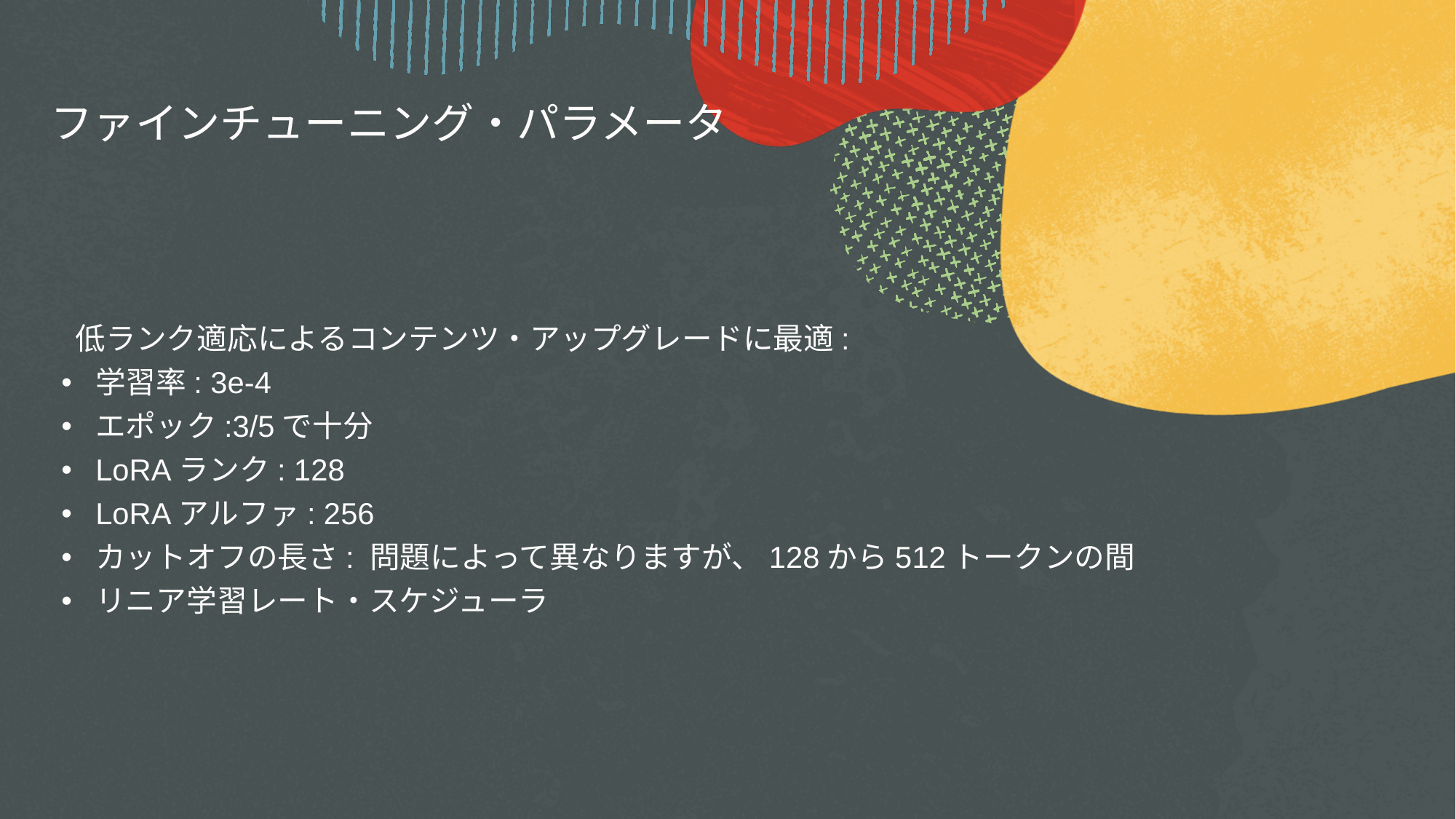

# ファインチューニング・パラメータ
 低ランク適応によるコンテンツ・アップグレードに最適:
学習率: 3e-4
エポック:3/5で十分
LoRAランク: 128
LoRAアルファ: 256
カットオフの長さ: 問題によって異なりますが、128から512トークンの間
リニア学習レート・スケジューラ